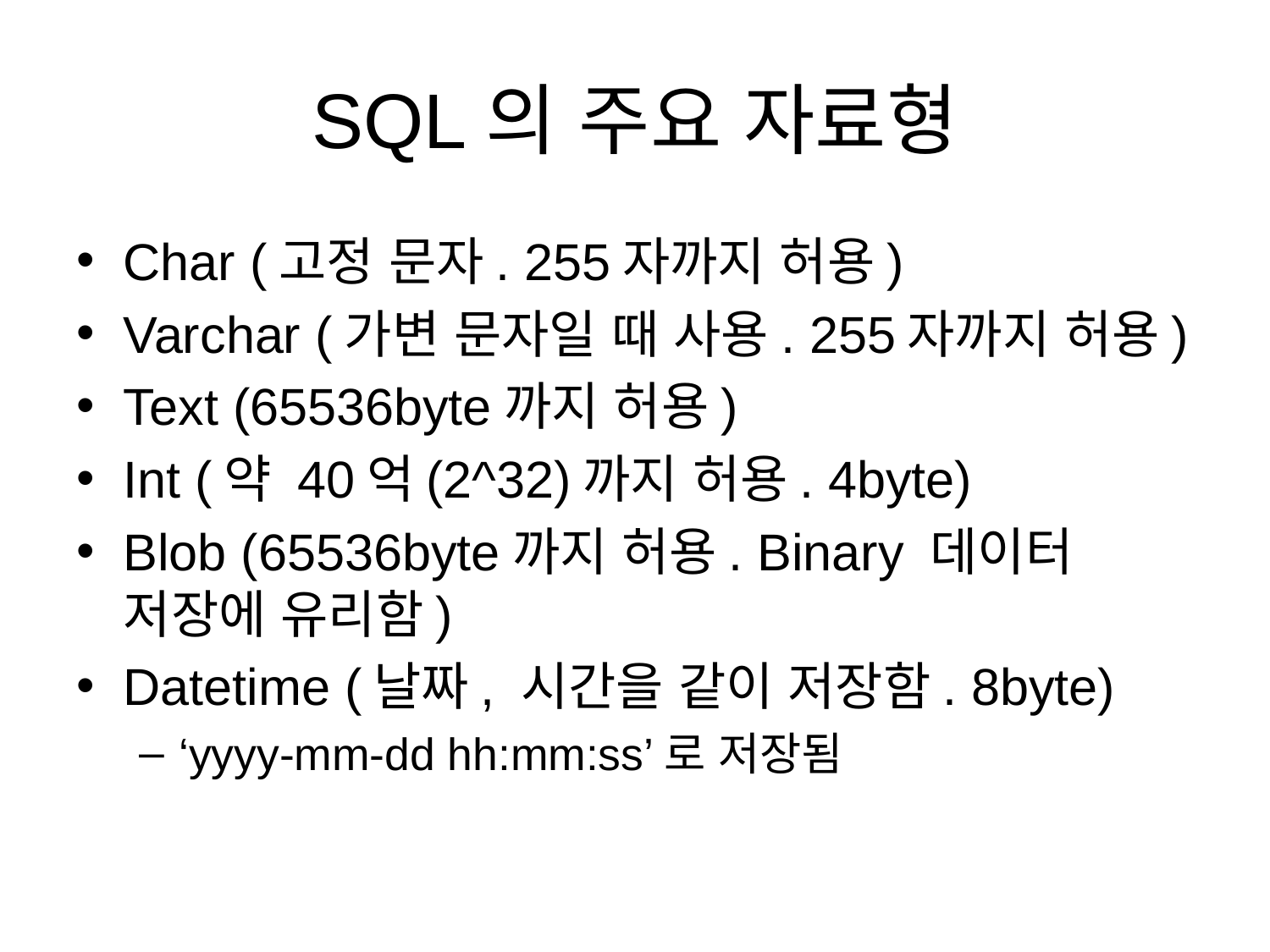

# SQL의 주요 자료형
Char (고정 문자. 255자까지 허용)
Varchar (가변 문자일 때 사용. 255자까지 허용)
Text (65536byte까지 허용)
Int (약 40억(2^32)까지 허용. 4byte)
Blob (65536byte까지 허용. Binary 데이터 저장에 유리함)
Datetime (날짜, 시간을 같이 저장함. 8byte)
‘yyyy-mm-dd hh:mm:ss’로 저장됨